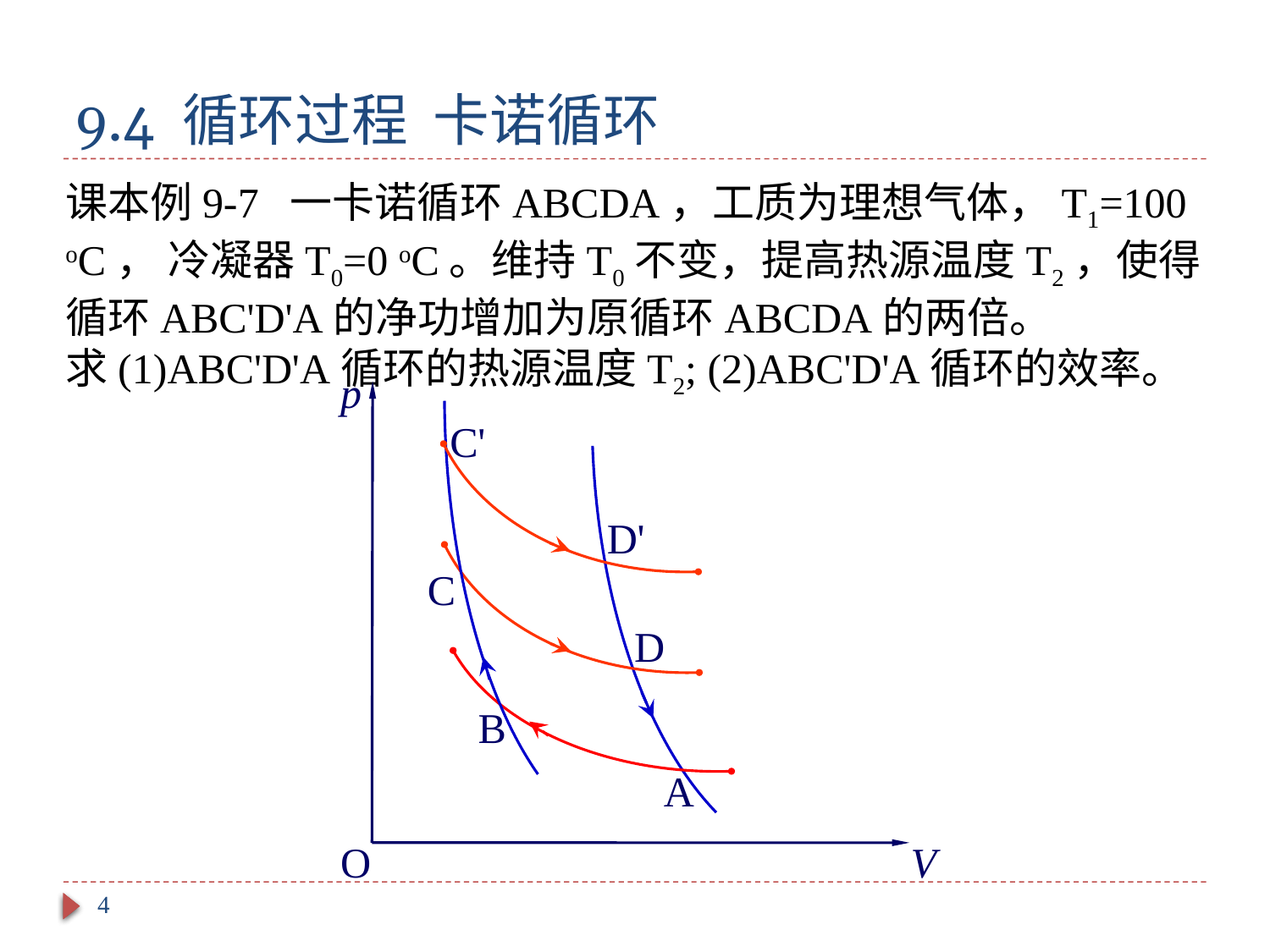

# 9.4 循环过程  卡诺循环
课本例9-7  一卡诺循环ABCDA，工质为理想气体，T1=100 oC， 冷凝器T0=0 oC。维持T0不变，提高热源温度T2，使得循环ABC'D'A的净功增加为原循环ABCDA的两倍。
求(1)ABC'D'A循环的热源温度T2; (2)ABC'D'A循环的效率。
 p

C'

 D'

C

 D

B

A
 O                                                   V

4